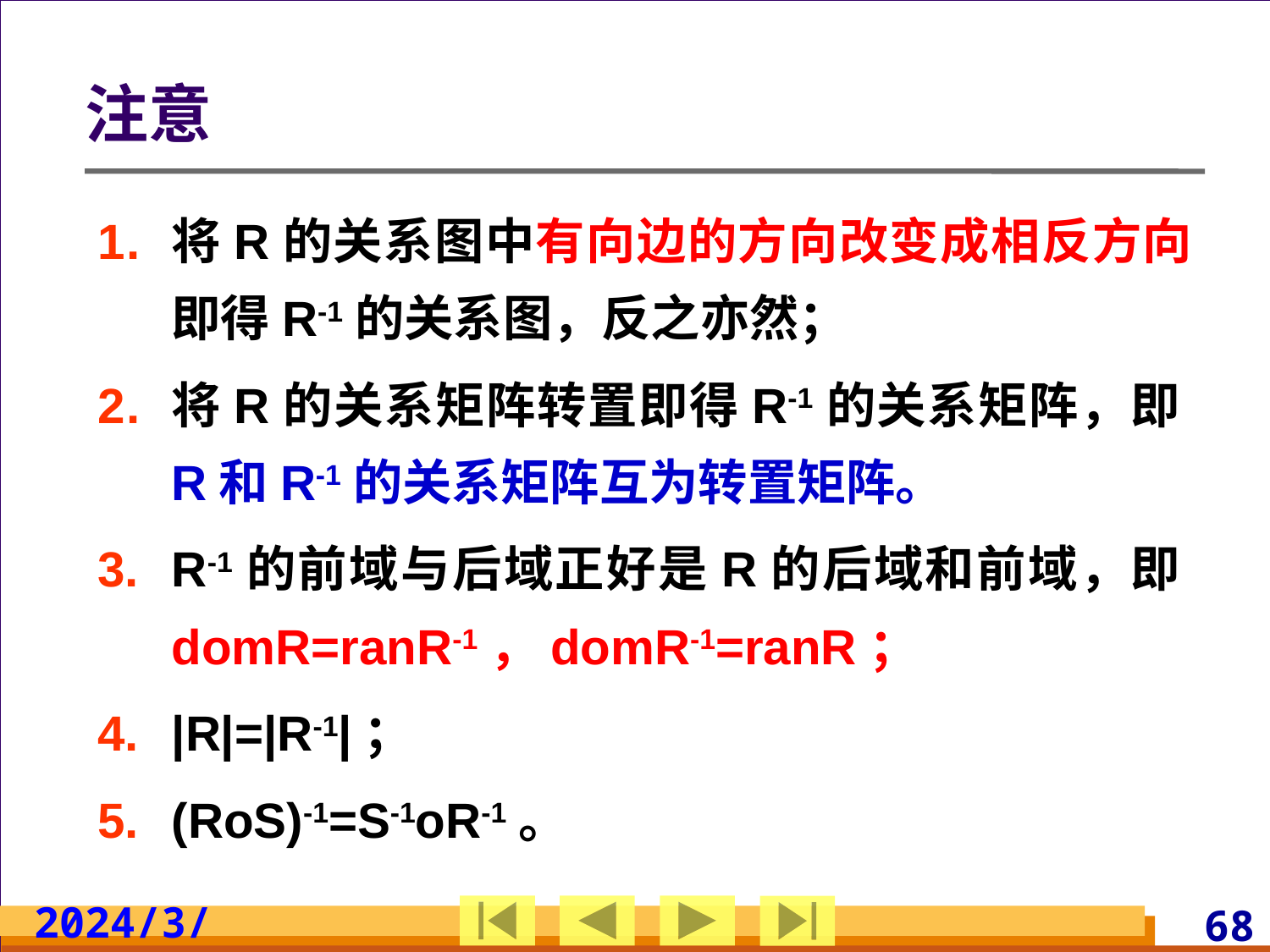

# 注意
将R的关系图中有向边的方向改变成相反方向即得R-1的关系图，反之亦然；
将R的关系矩阵转置即得R-1的关系矩阵，即R和R-1的关系矩阵互为转置矩阵。
R-1的前域与后域正好是R的后域和前域，即domR=ranR-1，domR-1=ranR；
|R|=|R-1|；
(RoS)-1=S-1oR-1。
2024/3/10